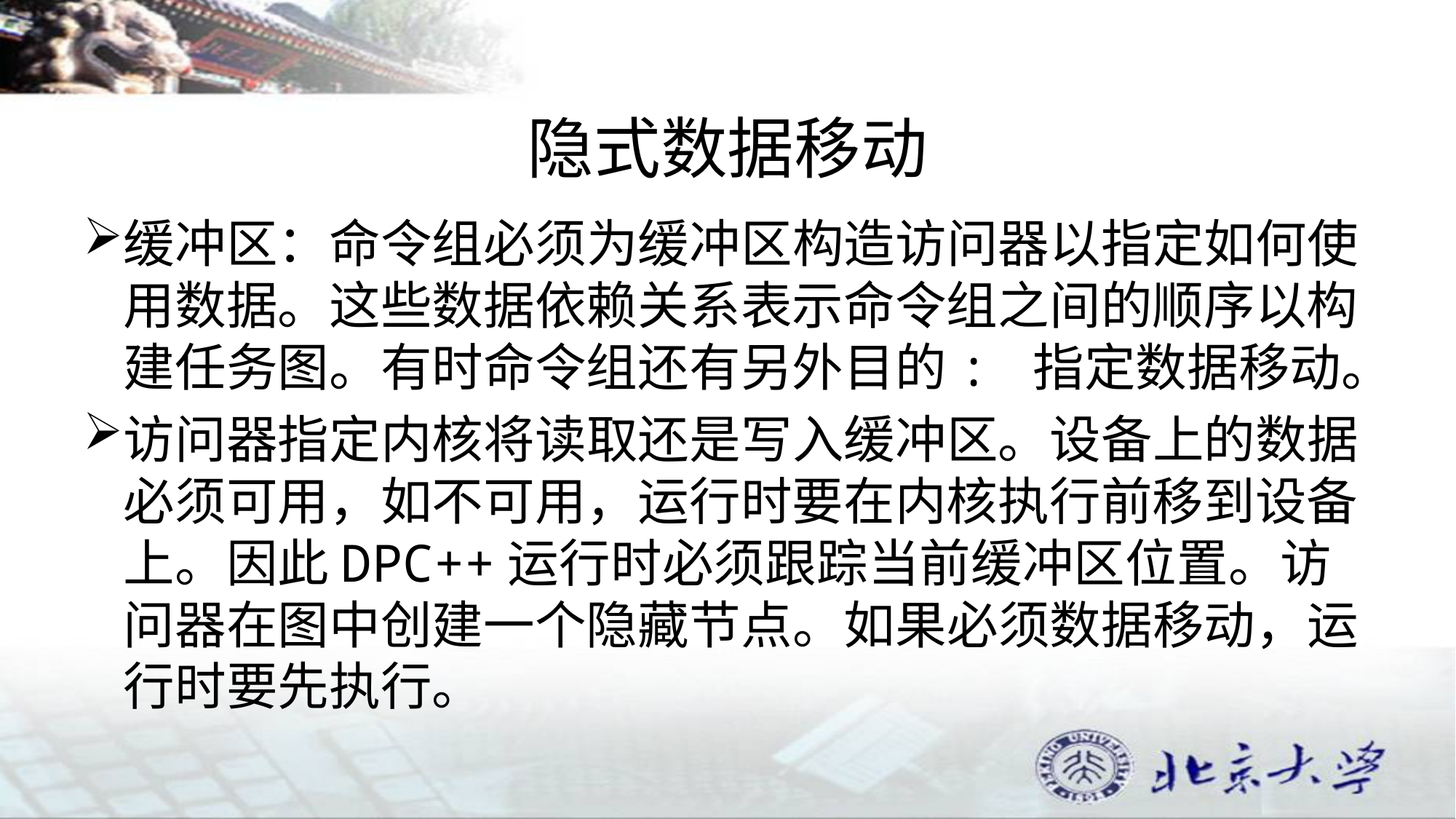

# 隐式数据移动
缓冲区：命令组必须为缓冲区构造访问器以指定如何使用数据。这些数据依赖关系表示命令组之间的顺序以构建任务图。有时命令组还有另外目的: 指定数据移动。
访问器指定内核将读取还是写入缓冲区。设备上的数据必须可用，如不可用，运行时要在内核执行前移到设备上。因此DPC++运行时必须跟踪当前缓冲区位置。访问器在图中创建一个隐藏节点。如果必须数据移动，运行时要先执行。